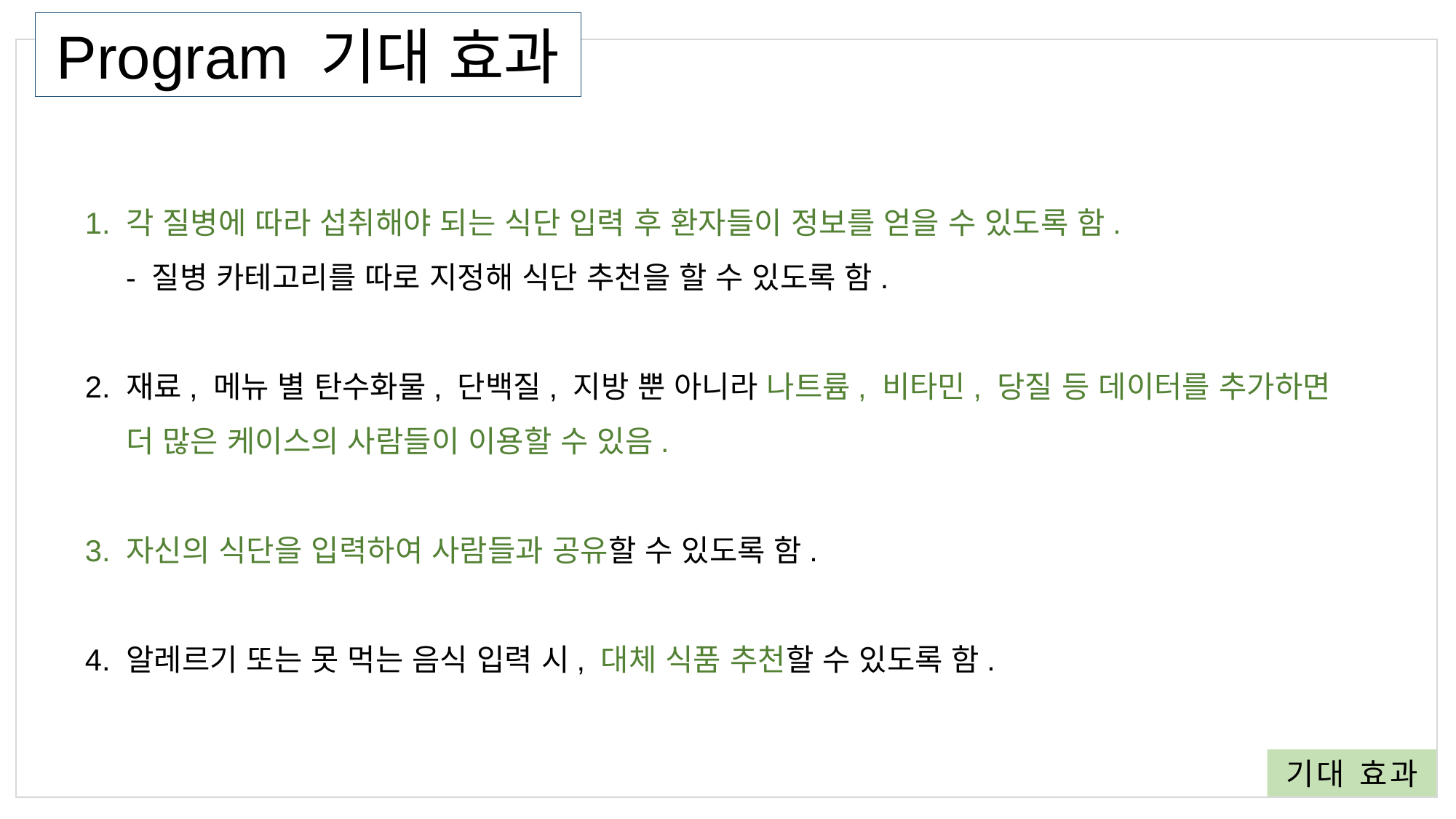

Program 기대 효과

각 질병에 따라 섭취해야 되는 식단 입력 후 환자들이 정보를 얻을 수 있도록 함.
- 질병 카테고리를 따로 지정해 식단 추천을 할 수 있도록 함.

재료, 메뉴 별 탄수화물, 단백질, 지방 뿐 아니라 나트륨, 비타민, 당질 등 데이터를 추가하면 더 많은 케이스의 사람들이 이용할 수 있음.

자신의 식단을 입력하여 사람들과 공유할 수 있도록 함.

알레르기 또는 못 먹는 음식 입력 시, 대체 식품 추천할 수 있도록 함.
기대 효과